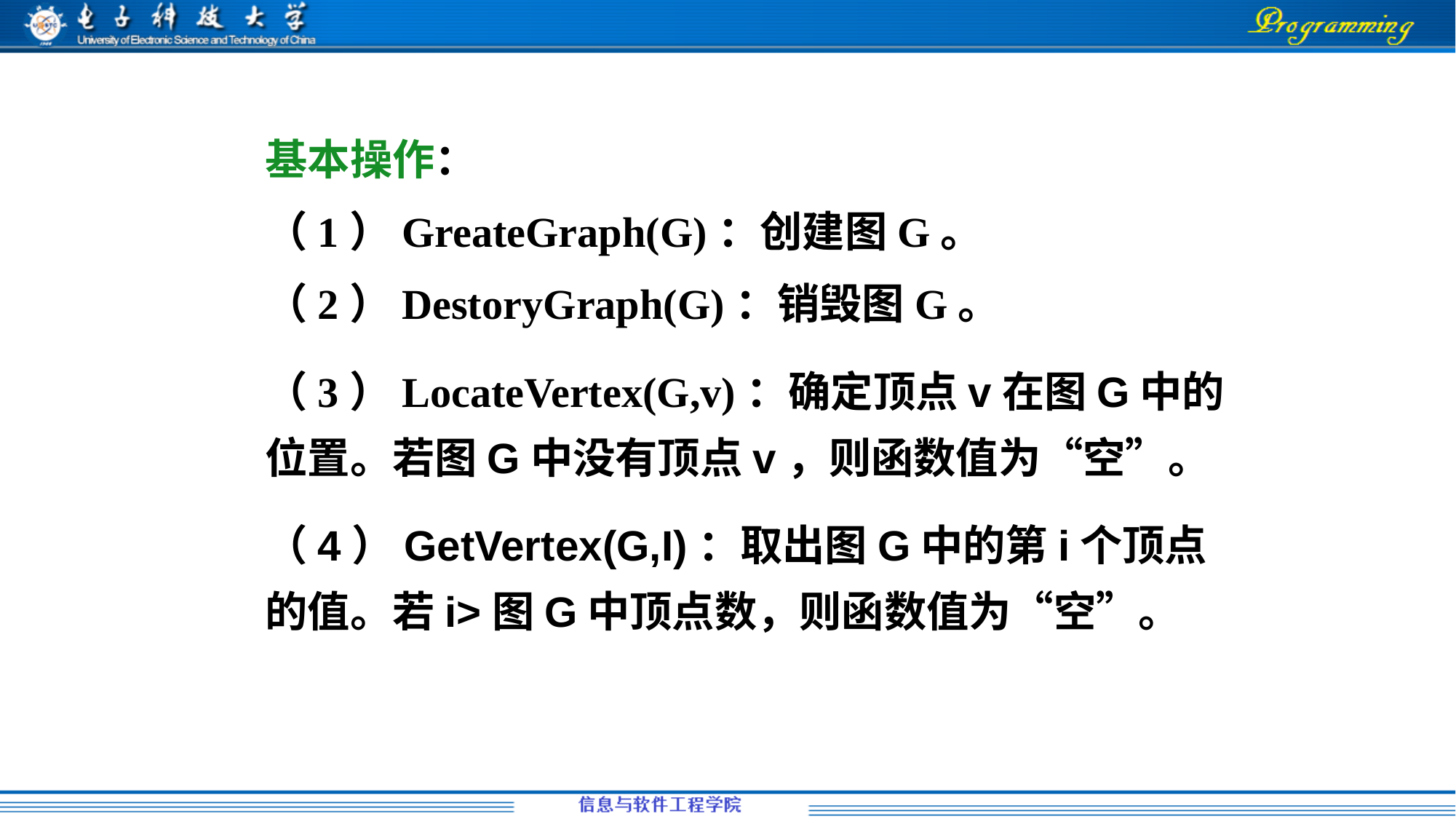

基本操作：
（1）GreateGraph(G)：创建图G。
（2）DestoryGraph(G)：销毁图G。
（3）LocateVertex(G,v)：确定顶点v在图G中的位置。若图G中没有顶点v，则函数值为“空”。
（4）GetVertex(G,I)：取出图G中的第i个顶点的值。若i>图G中顶点数，则函数值为“空”。